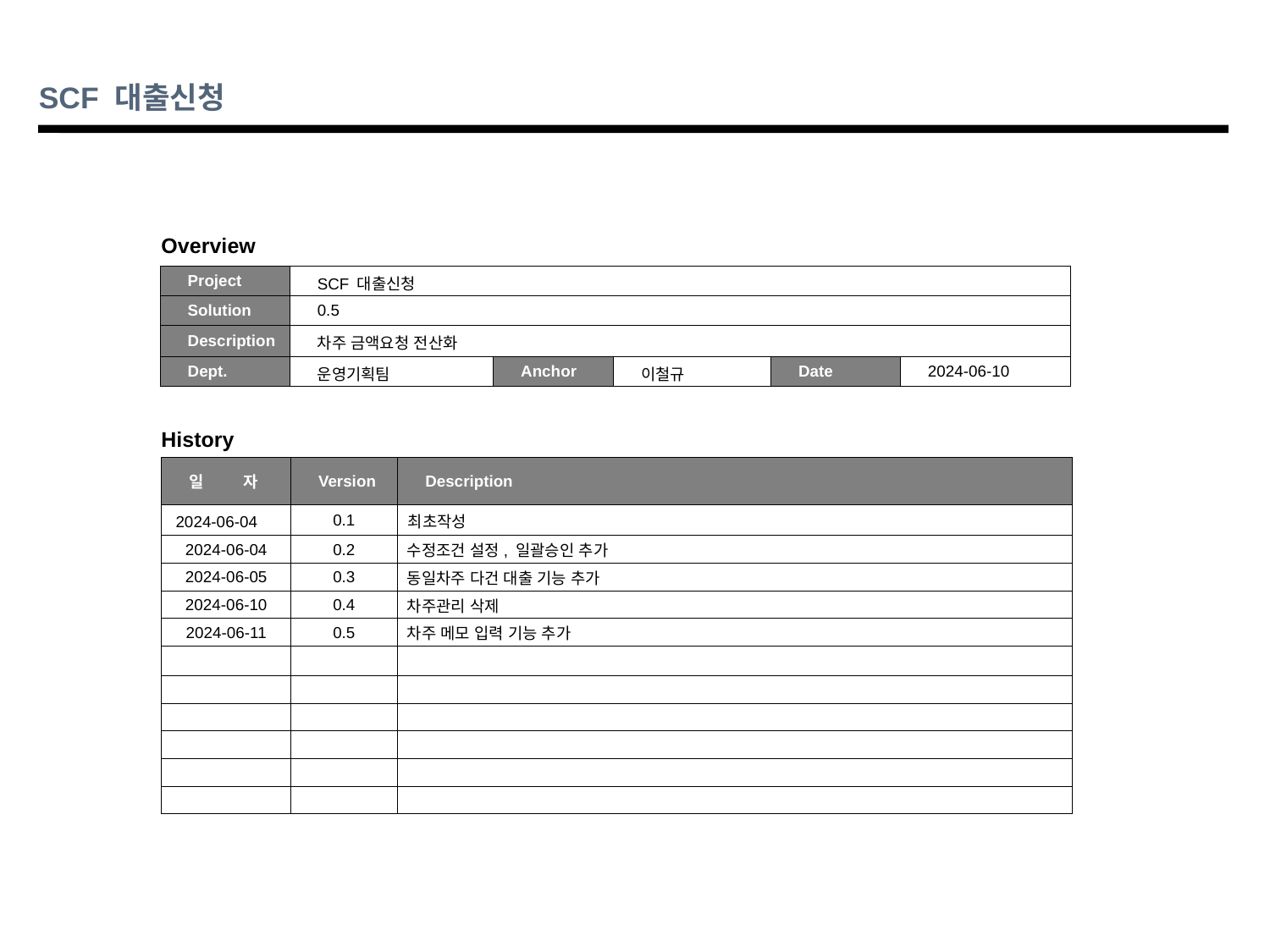

SCF 대출신청

Overview
| Project | SCF 대출신청 |  |  |  |  |
| --- | --- | --- | --- | --- | --- |
| Solution | 0.5 |  |  |  |  |
| Description | 차주 금액요청 전산화 |  |  |  |  |
| Dept. | 운영기획팀 | Anchor | 이철규 | Date | 2024-06-10 |
History
| 일 자 | Version | Description |
| --- | --- | --- |
| 2024-06-04 | 0.1 | 최초작성 |
| 2024-06-04 | 0.2 | 수정조건 설정, 일괄승인 추가 |
| 2024-06-05 | 0.3 | 동일차주 다건 대출 기능 추가 |
| 2024-06-10 | 0.4 | 차주관리 삭제 |
| 2024-06-11 | 0.5 | 차주 메모 입력 기능 추가 |
|  |  |  |
|  |  |  |
|  |  |  |
|  |  |  |
|  |  |  |
|  |  |  |